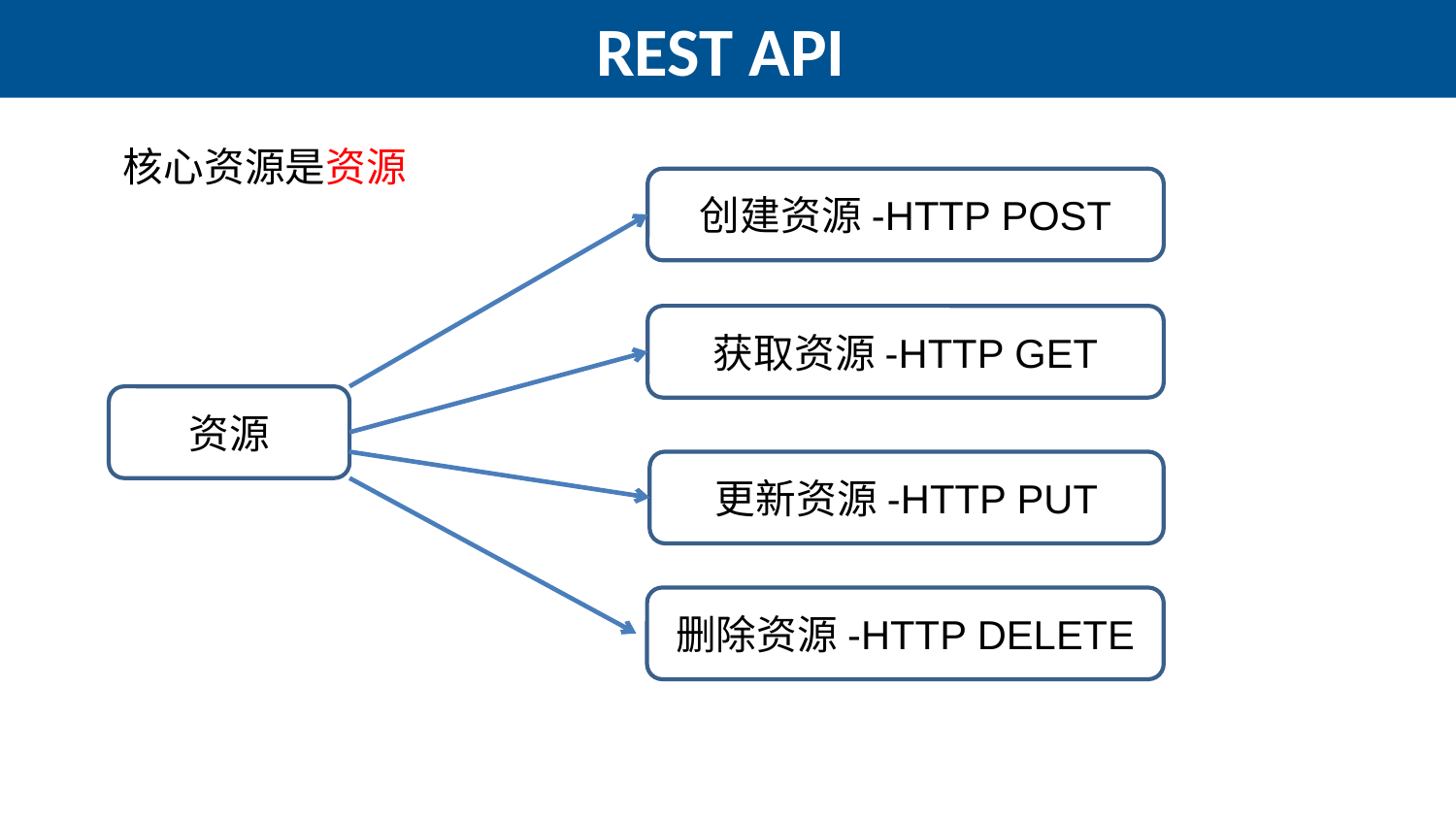

# REST API
核心资源是资源
创建资源-HTTP POST
获取资源-HTTP GET
资源
更新资源-HTTP PUT
删除资源-HTTP DELETE